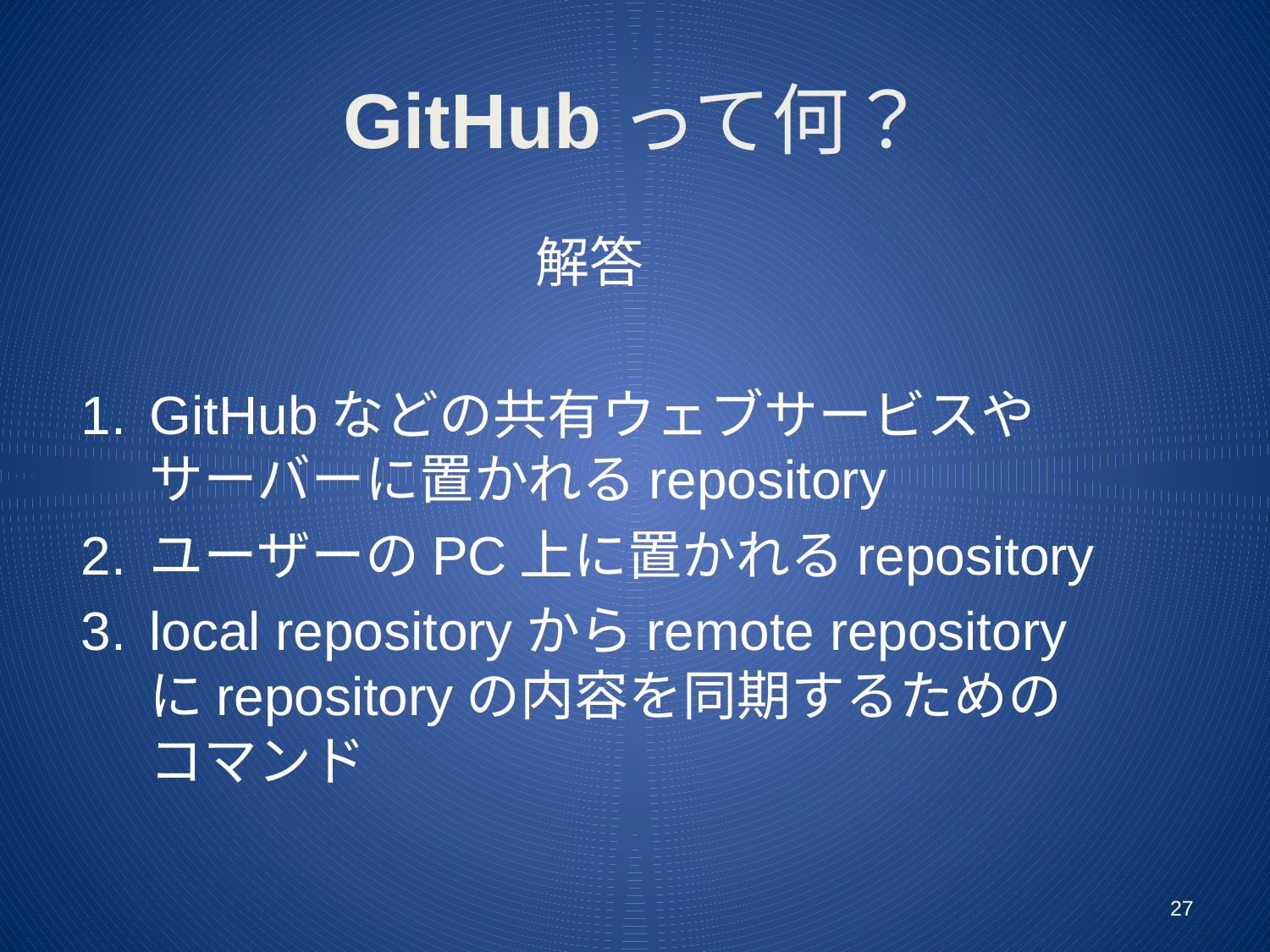

# GitHubって何？
解答

GitHubなどの共有ウェブサービスやサーバーに置かれるrepository
ユーザーのPC上に置かれるrepository
local repositoryからremote repositoryにrepositoryの内容を同期するためのコマンド

27